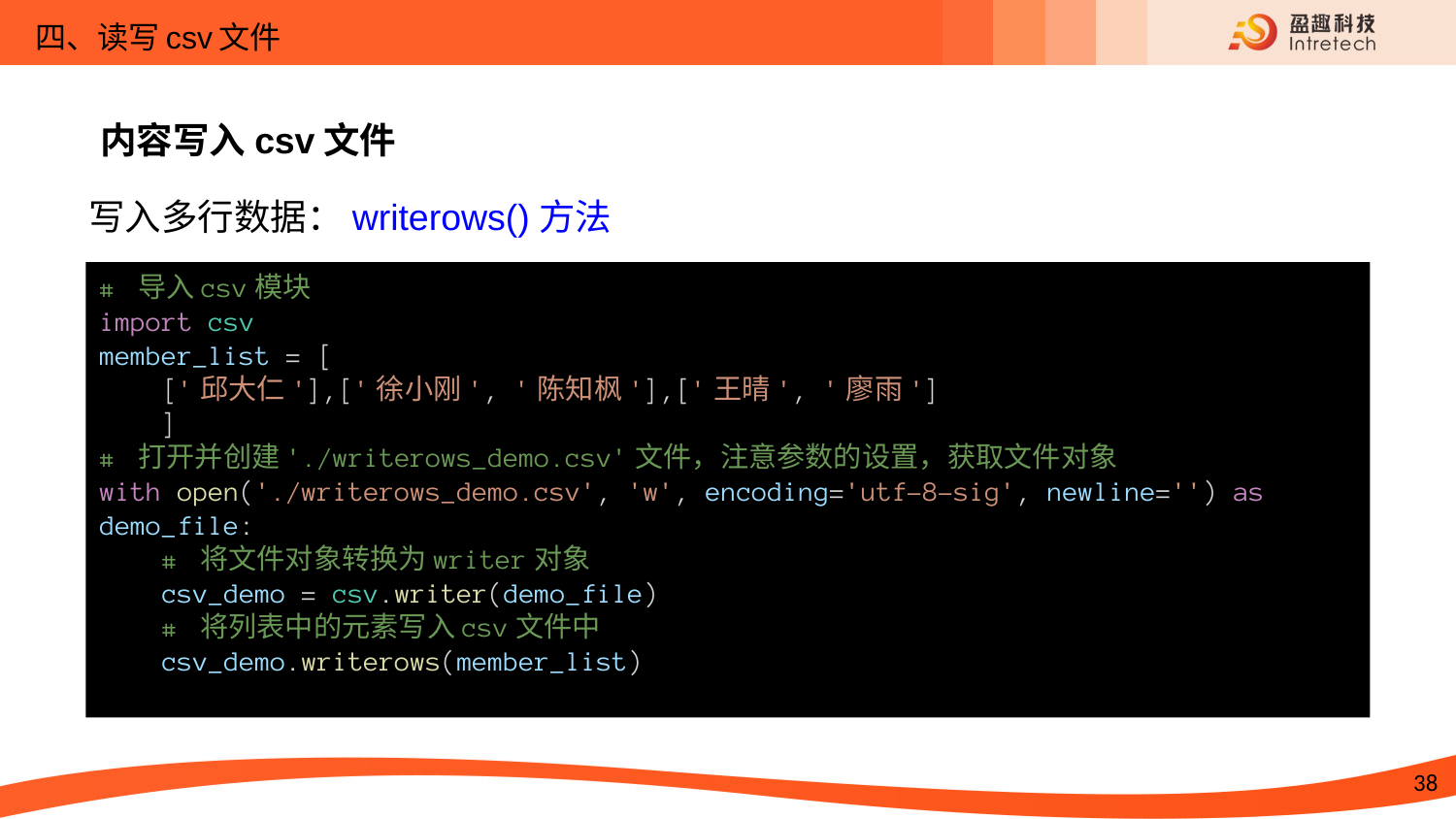

四、读写csv文件
内容写入csv文件
写入多行数据：writerows()方法
# 导入csv模块
import csv
member_list = [
    ['邱大仁'],['徐小刚', '陈知枫'],['王晴', '廖雨']
    ]
# 打开并创建'./writerows_demo.csv'文件，注意参数的设置，获取文件对象
with open('./writerows_demo.csv', 'w', encoding='utf-8-sig', newline='') as demo_file:
    # 将文件对象转换为writer对象
    csv_demo = csv.writer(demo_file)
    # 将列表中的元素写入csv文件中
    csv_demo.writerows(member_list)